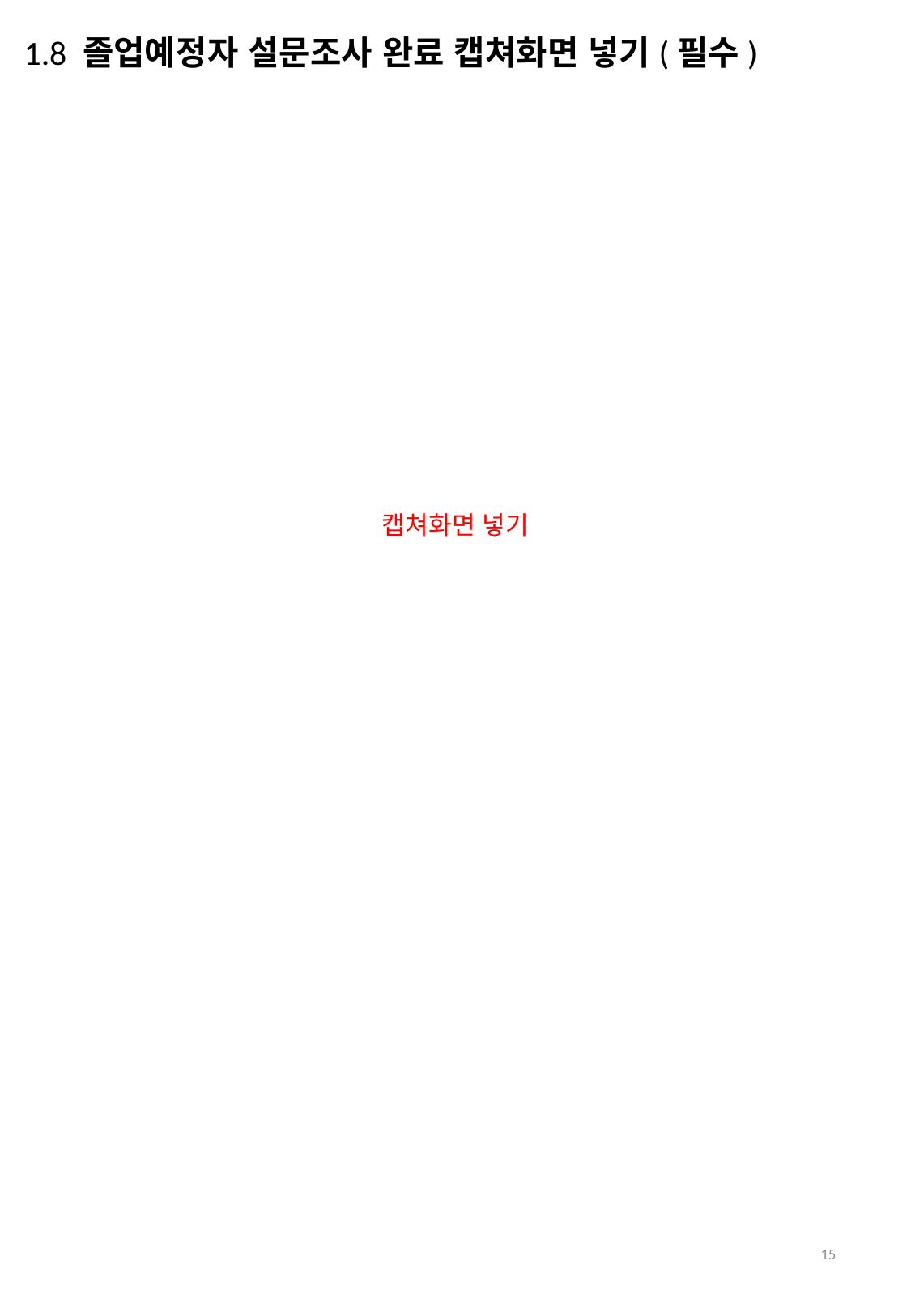

1.8 졸업예정자 설문조사 완료 캡쳐화면 넣기(필수)
캡쳐화면 넣기
15